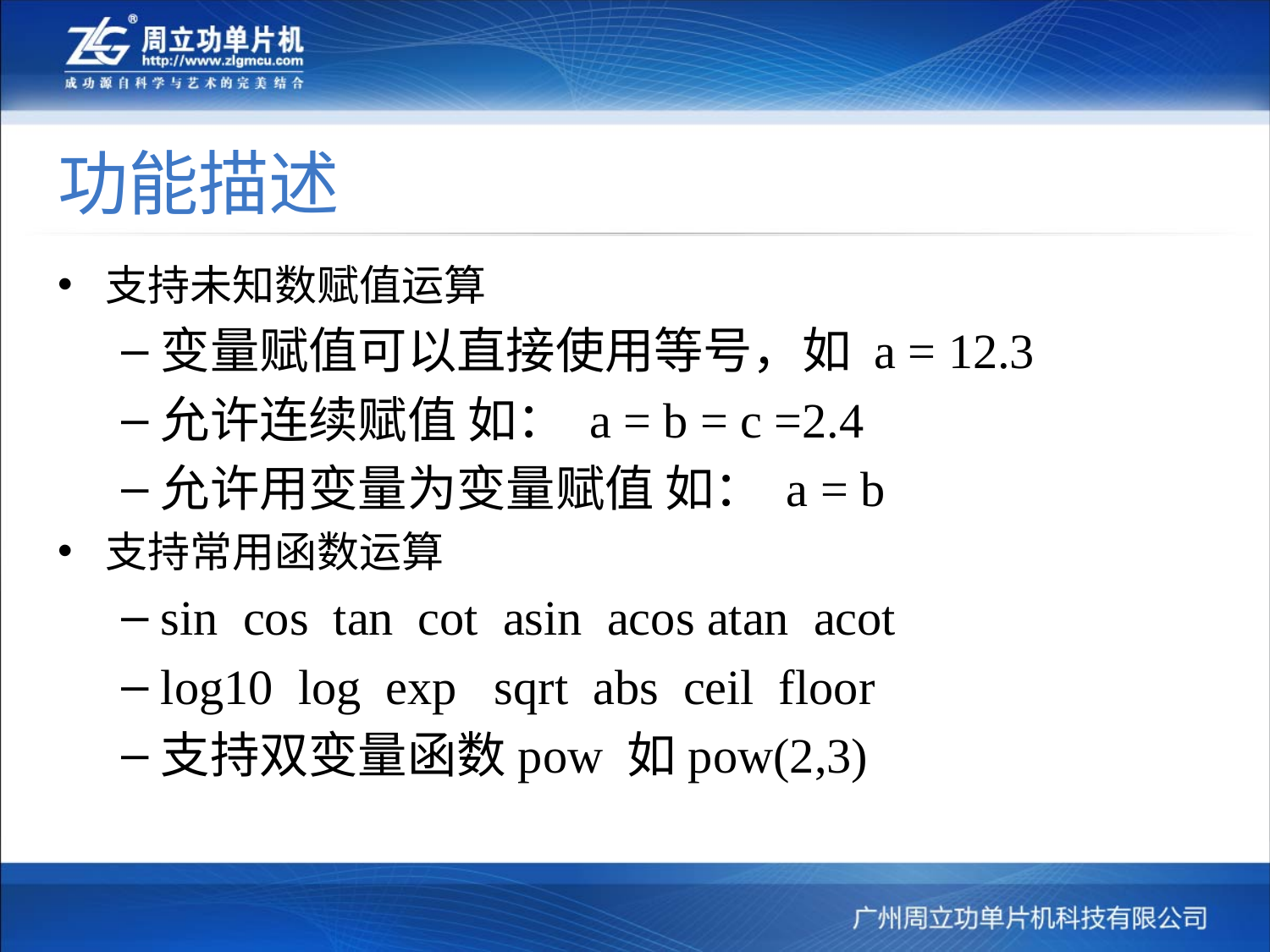

# 功能描述
支持未知数赋值运算
变量赋值可以直接使用等号，如 a = 12.3
允许连续赋值 如： a = b = c =2.4
允许用变量为变量赋值 如： a = b
支持常用函数运算
sin  cos  tan  cot  asin  acos atan  acot
log10  log  exp   sqrt  abs  ceil  floor
支持双变量函数pow 如pow(2,3)